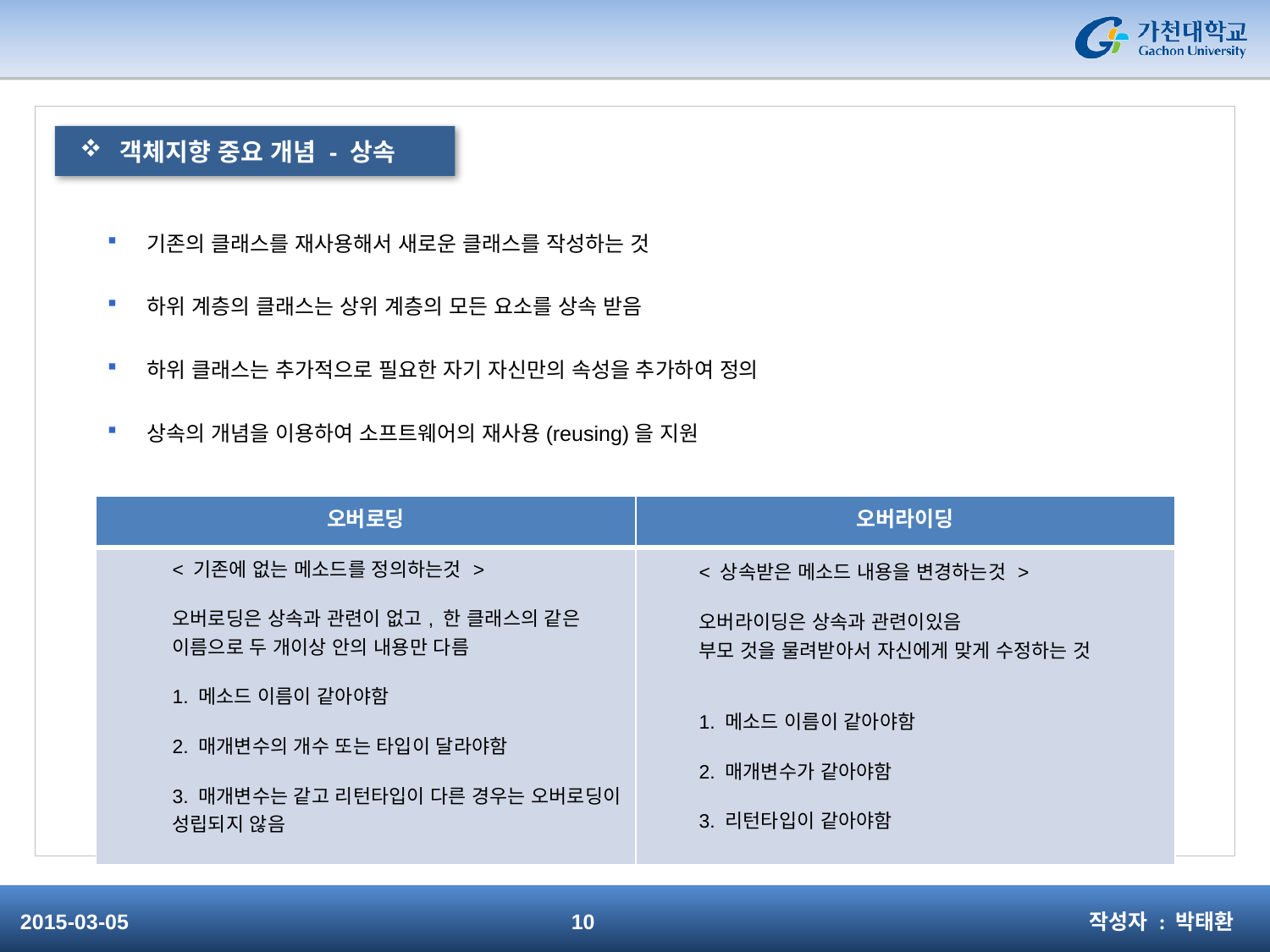

#

객체지향 중요 개념 - 상속
기존의 클래스를 재사용해서 새로운 클래스를 작성하는 것
하위 계층의 클래스는 상위 계층의 모든 요소를 상속 받음
하위 클래스는 추가적으로 필요한 자기 자신만의 속성을 추가하여 정의
상속의 개념을 이용하여 소프트웨어의 재사용(reusing)을 지원
| 오버로딩 | 오버라이딩 |
| --- | --- |
| < 기존에 없는 메소드를 정의하는것 > 오버로딩은 상속과 관련이 없고, 한 클래스의 같은 이름으로 두 개이상 안의 내용만 다름 1. 메소드 이름이 같아야함 2. 매개변수의 개수 또는 타입이 달라야함 3. 매개변수는 같고 리턴타입이 다른 경우는 오버로딩이 성립되지 않음 | < 상속받은 메소드 내용을 변경하는것 >   오버라이딩은 상속과 관련이있음 부모 것을 물려받아서 자신에게 맞게 수정하는 것     1. 메소드 이름이 같아야함   2. 매개변수가 같아야함   3. 리턴타입이 같아야함 |
작성자 : 박태환
2015-03-05
10